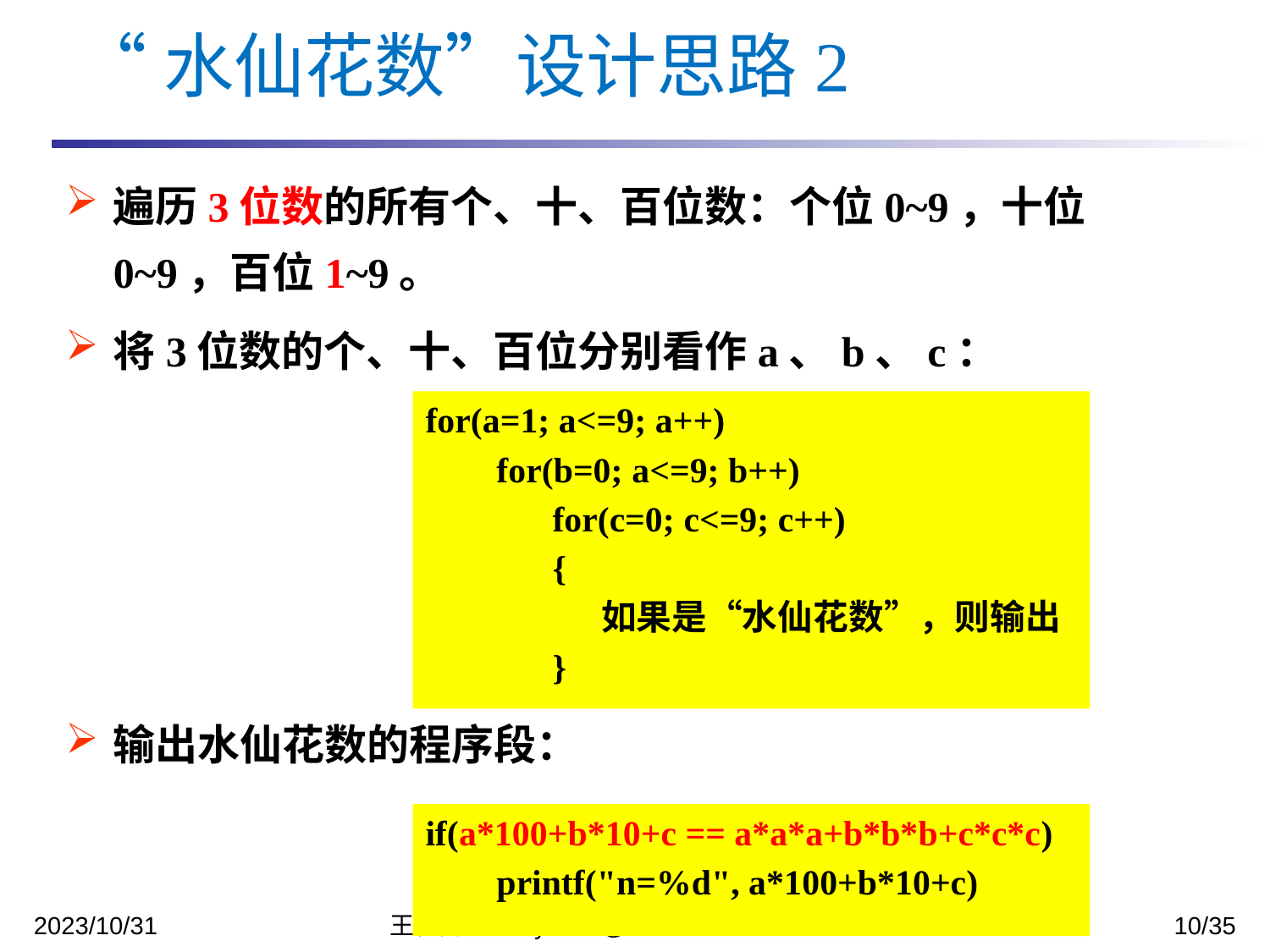

“水仙花数”设计思路2
遍历3位数的所有个、十、百位数：个位0~9，十位0~9，百位1~9。
将3位数的个、十、百位分别看作a、b、c：

输出水仙花数的程序段：
for(a=1; a<=9; a++)
        for(b=0; a<=9; b++)
	for(c=0; c<=9; c++)
	{
	     如果是“水仙花数”，则输出
	}
if(a*100+b*10+c == a*a*a+b*b*b+c*c*c)
        printf("n=%d", a*100+b*10+c)
2023/10/31
王化雨 whuayu000@163.com 13306442222
10/35